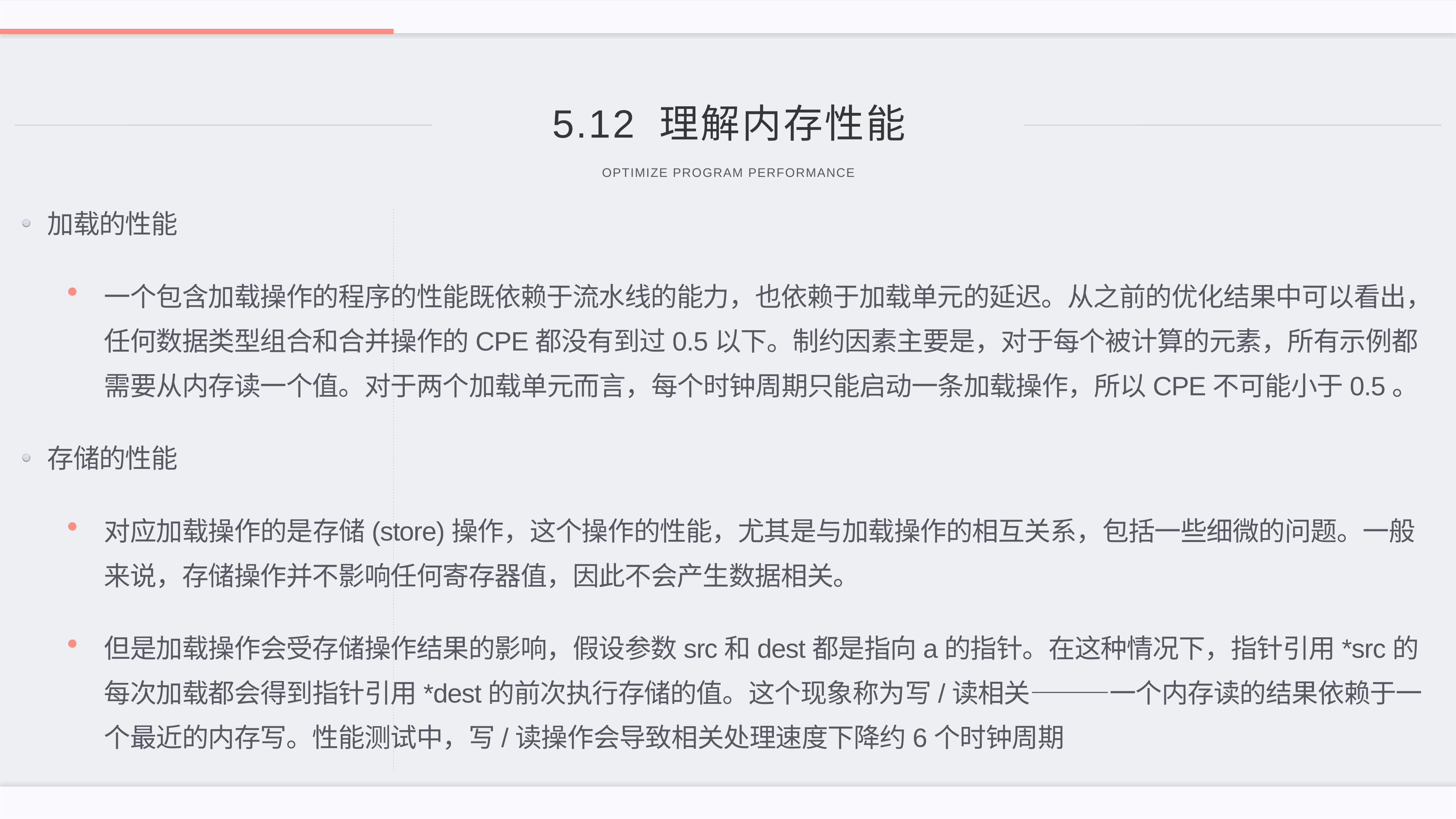

# 5.12 理解内存性能
Optimize program performance
加载的性能
一个包含加载操作的程序的性能既依赖于流水线的能力，也依赖于加载单元的延迟。从之前的优化结果中可以看出，任何数据类型组合和合并操作的CPE都没有到过0.5以下。制约因素主要是，对于每个被计算的元素，所有示例都需要从内存读一个值。对于两个加载单元而言，每个时钟周期只能启动一条加载操作，所以CPE不可能小于0.5。
存储的性能
对应加载操作的是存储(store)操作，这个操作的性能，尤其是与加载操作的相互关系，包括一些细微的问题。一般来说，存储操作并不影响任何寄存器值，因此不会产生数据相关。
但是加载操作会受存储操作结果的影响，假设参数src和dest都是指向a的指针。在这种情况下，指针引用*src的每次加载都会得到指针引用*dest的前次执行存储的值。这个现象称为写/读相关———一个内存读的结果依赖于一个最近的内存写。性能测试中，写/读操作会导致相关处理速度下降约6个时钟周期